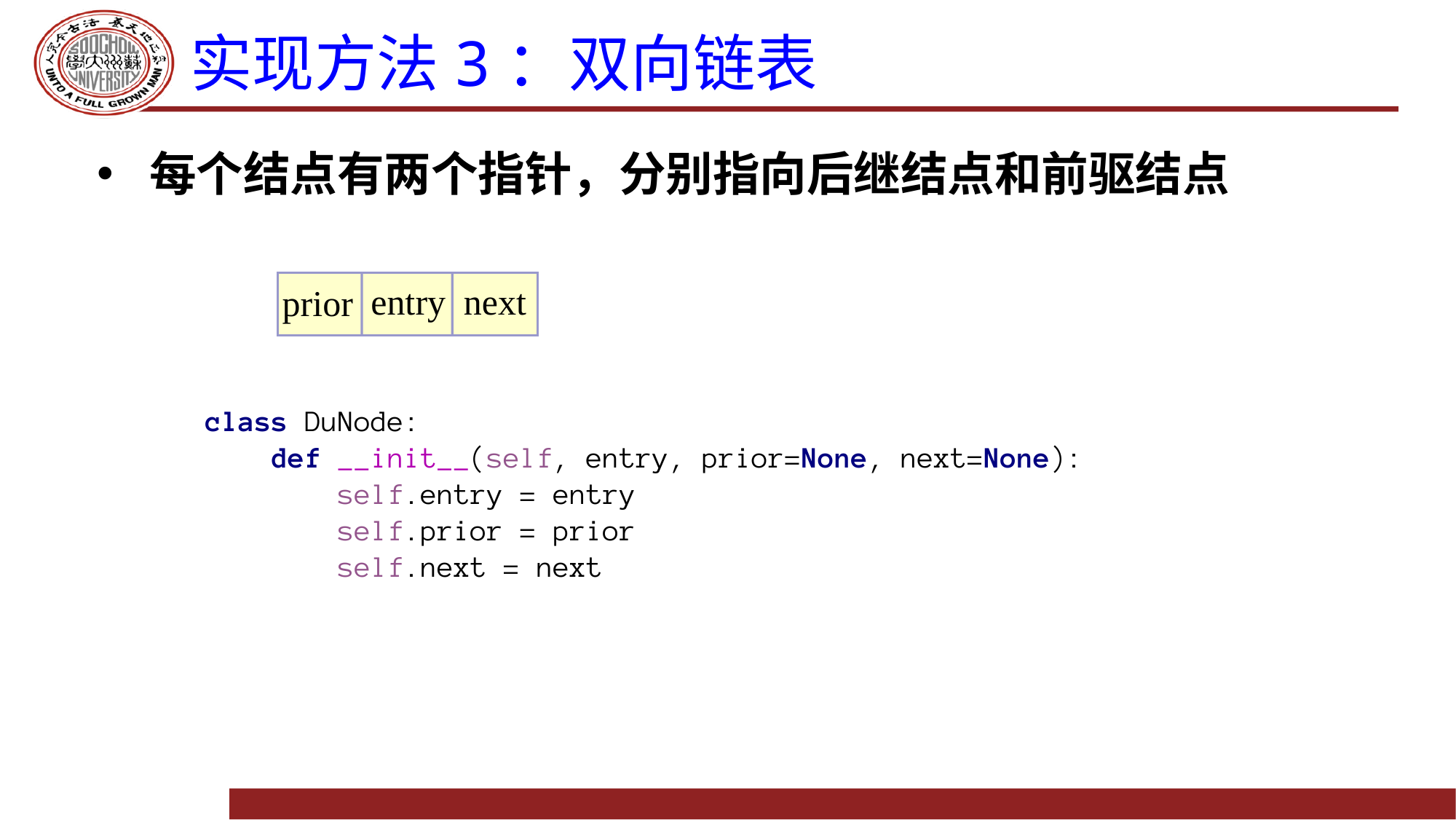

# 实现方法3：双向链表
每个结点有两个指针，分别指向后继结点和前驱结点

entry
next
prior
class DuNode:
    def __init__(self, entry, prior=None, next=None):
        self.entry = entry
        self.prior = prior
        self.next = next